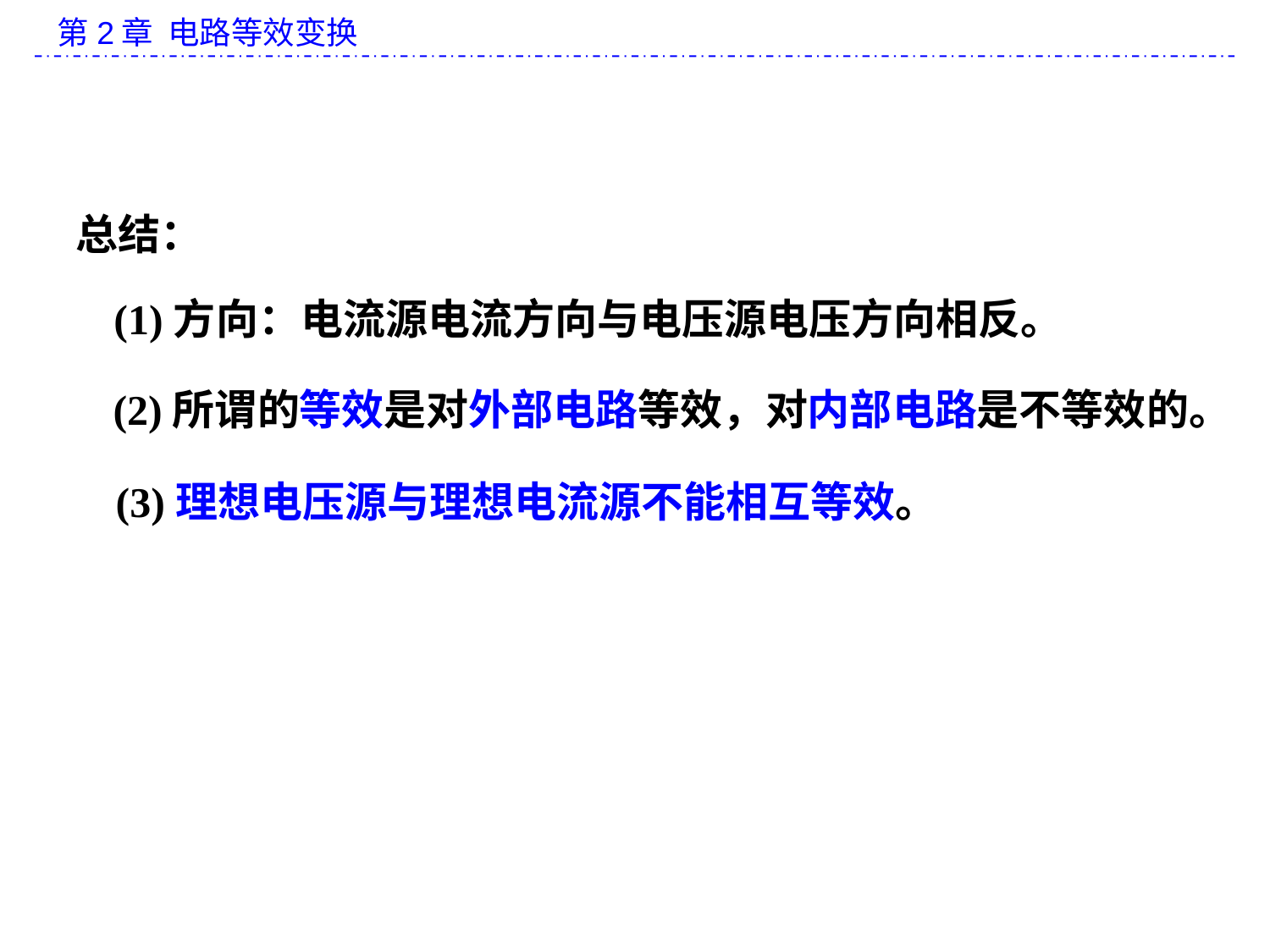

总结：
(1)方向：电流源电流方向与电压源电压方向相反。
(2)所谓的等效是对外部电路等效，对内部电路是不等效的。
(3)理想电压源与理想电流源不能相互等效。